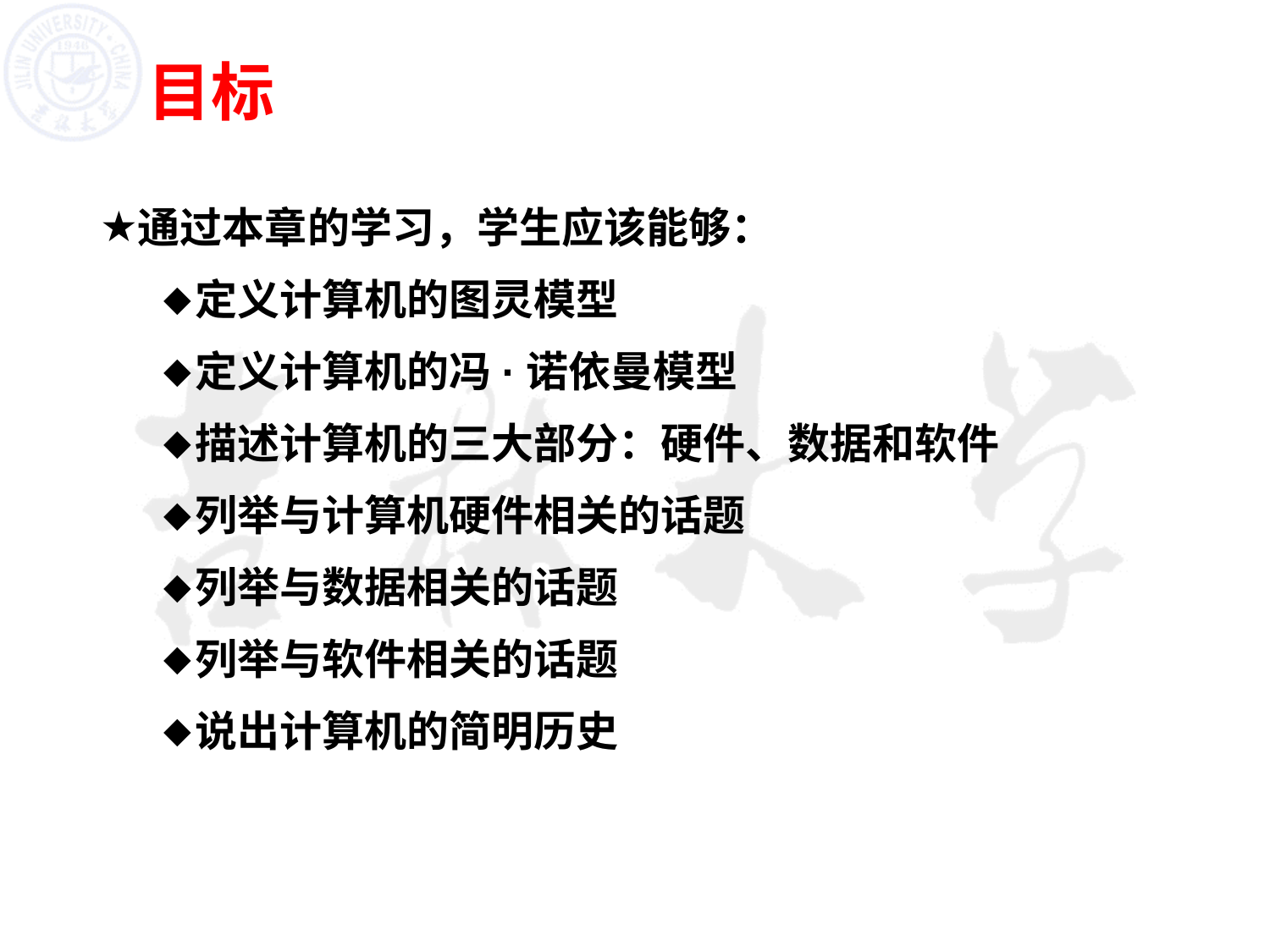

# 目标
通过本章的学习，学生应该能够：
定义计算机的图灵模型
定义计算机的冯·诺依曼模型
描述计算机的三大部分：硬件、数据和软件
列举与计算机硬件相关的话题
列举与数据相关的话题
列举与软件相关的话题
说出计算机的简明历史